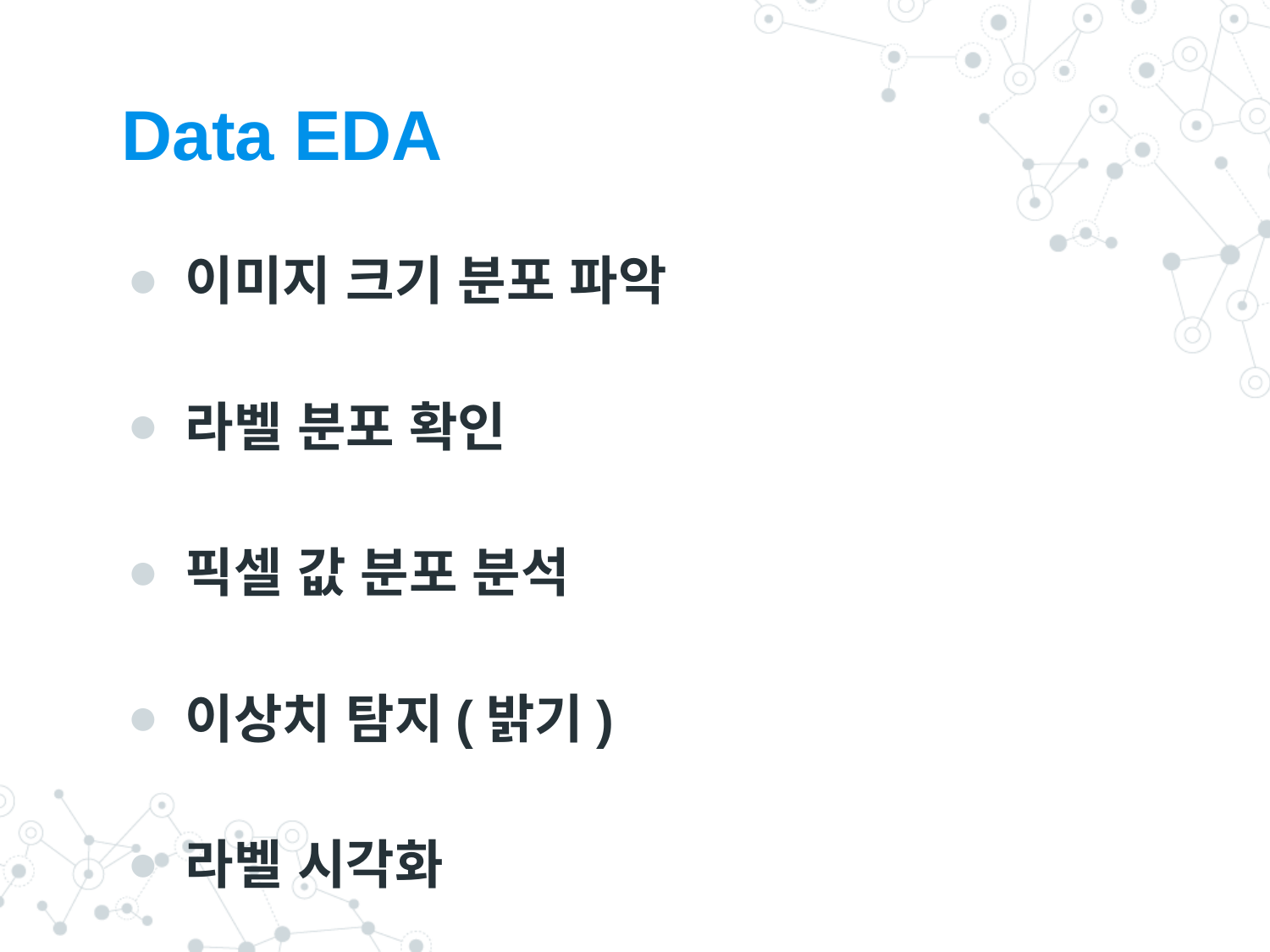

# Data EDA

이미지 크기 분포 파악

라벨 분포 확인

픽셀 값 분포 분석

이상치 탐지(밝기)

라벨 시각화